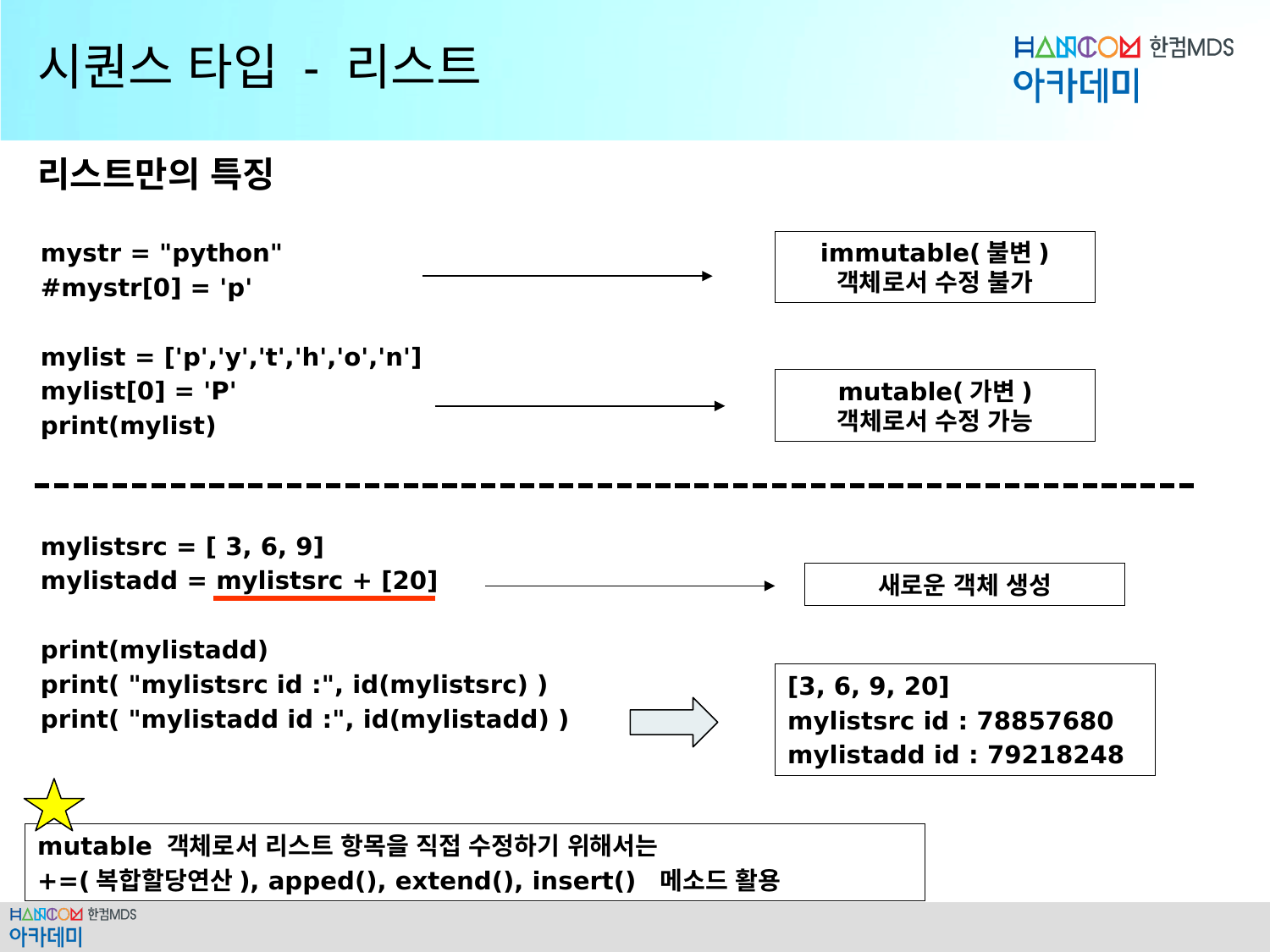

# 시퀀스 타입 - 리스트
리스트만의 특징
mystr = "python"
#mystr[0] = 'p'

mylist = ['p','y','t','h','o','n']
mylist[0] = 'P'
print(mylist)
immutable(불변) 객체로서 수정 불가
mutable(가변) 객체로서 수정 가능
mylistsrc = [ 3, 6, 9]
mylistadd = mylistsrc + [20]

print(mylistadd)
print( "mylistsrc id :", id(mylistsrc) )
print( "mylistadd id :", id(mylistadd) )
새로운 객체 생성
[3, 6, 9, 20]
mylistsrc id : 78857680
mylistadd id : 79218248

mutable 객체로서 리스트 항목을 직접 수정하기 위해서는
+=(복합할당연산), apped(), extend(), insert()  메소드 활용